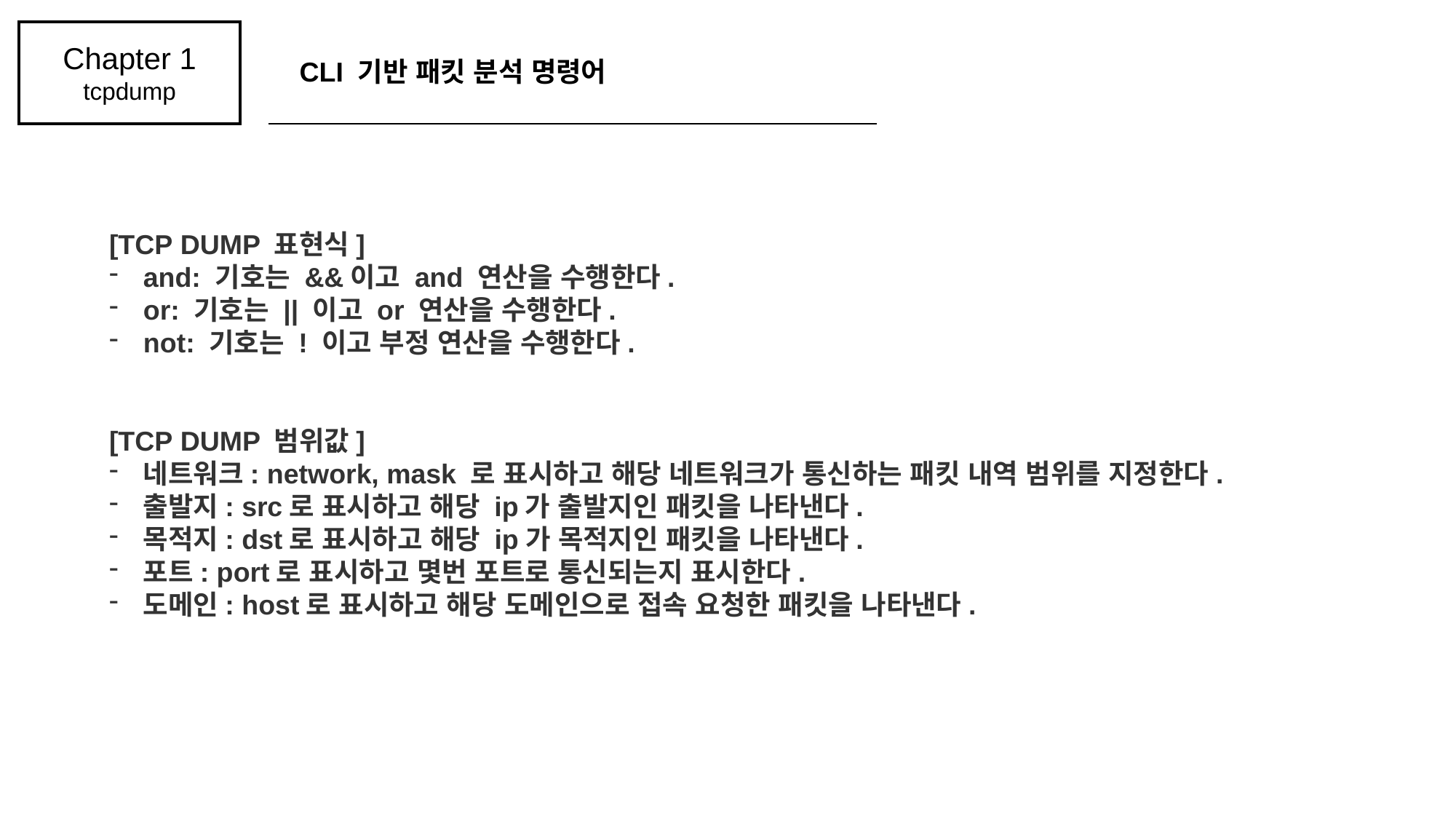

Chapter 1
tcpdump
CLI 기반 패킷 분석 명령어
[TCP DUMP 표현식]
and: 기호는 &&이고 and 연산을 수행한다.
or: 기호는 || 이고 or 연산을 수행한다.
not: 기호는 ! 이고 부정 연산을 수행한다.

[TCP DUMP 범위값]
네트워크: network, mask 로 표시하고 해당 네트워크가 통신하는 패킷 내역 범위를 지정한다.
출발지: src로 표시하고 해당 ip가 출발지인 패킷을 나타낸다.
목적지: dst로 표시하고 해당 ip가 목적지인 패킷을 나타낸다.
포트: port로 표시하고 몇번 포트로 통신되는지 표시한다.
도메인: host로 표시하고 해당 도메인으로 접속 요청한 패킷을 나타낸다.